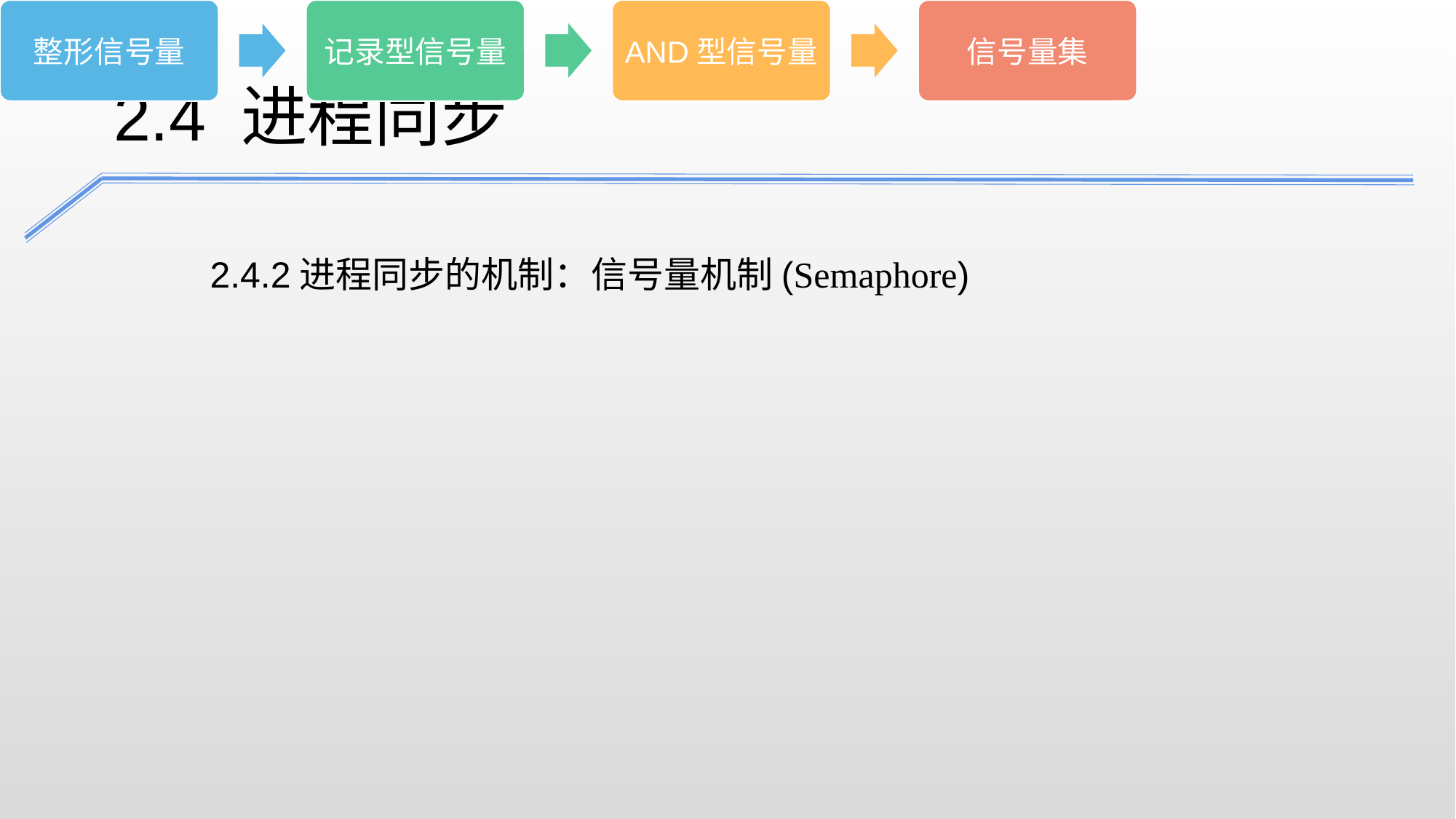

2.4 进程同步
2.4.2进程同步的机制：信号量机制(Semaphore)
整形信号量

记录型信号量

AND型信号量

信号量集